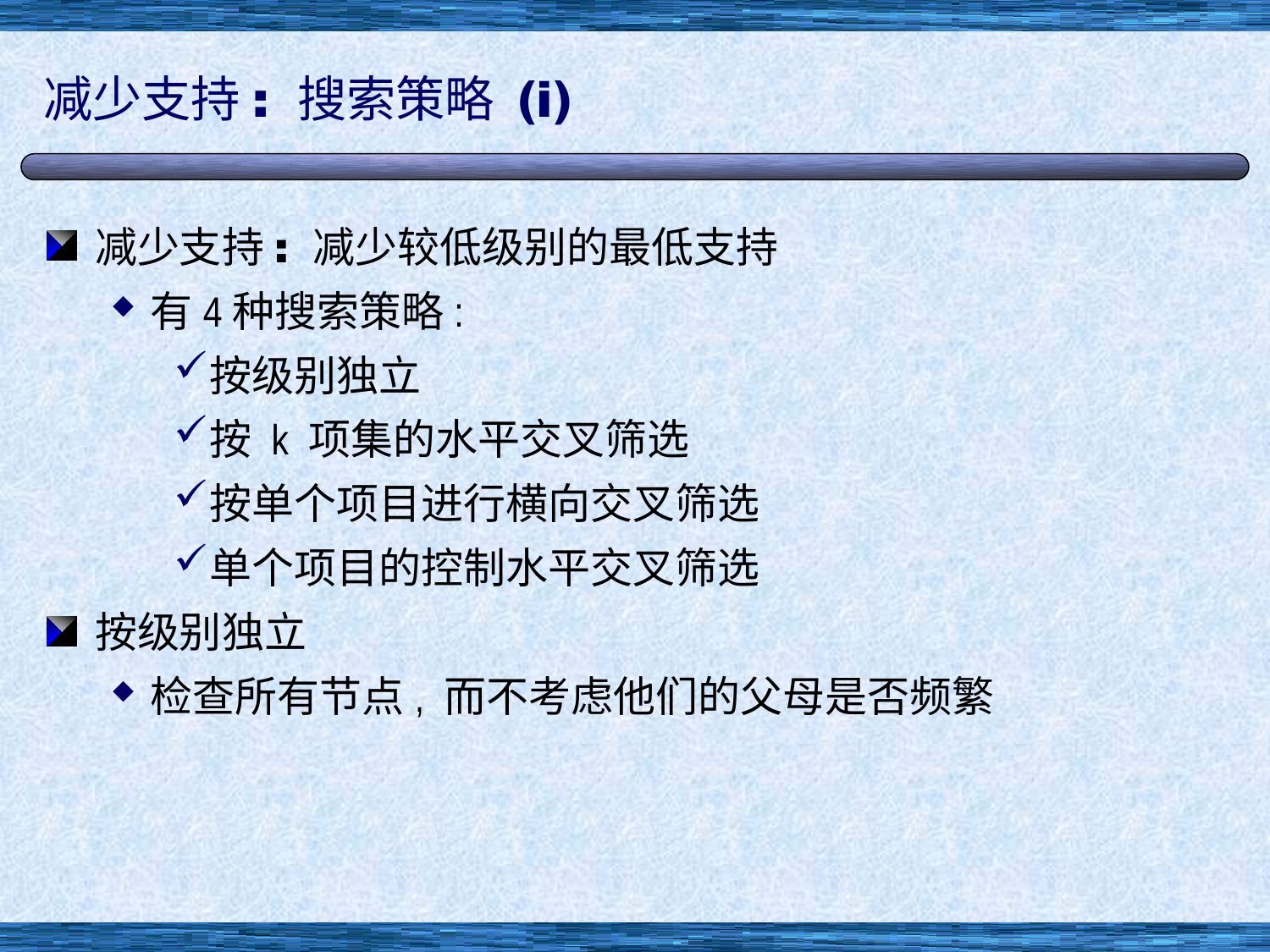

# 减少支持: 搜索策略 (i)

减少支持: 减少较低级别的最低支持
有4种搜索策略:
按级别独立
按 k 项集的水平交叉筛选
按单个项目进行横向交叉筛选
单个项目的控制水平交叉筛选
按级别独立
检查所有节点, 而不考虑他们的父母是否频繁